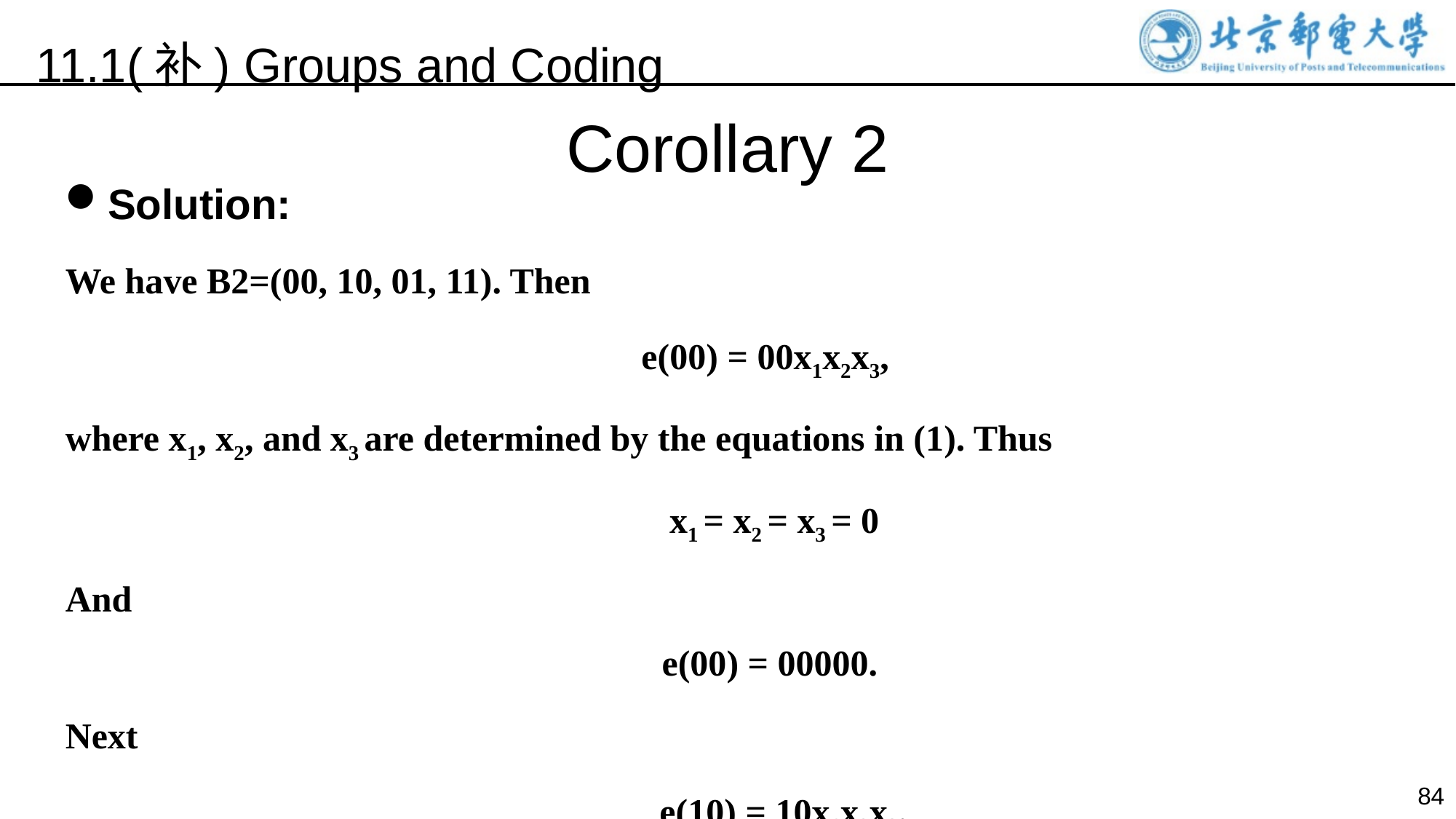

11.1(补) Groups and Coding
Corollary 2
Solution:
We have B2=(00, 10, 01, 11). Then
e(00) = 00x1x2x3,
where x1, x2, and x3 are determined by the equations in (1). Thus
 x1 = x2 = x3 = 0
And
e(00) = 00000.
Next
   e(10) = 10x1x2x3.